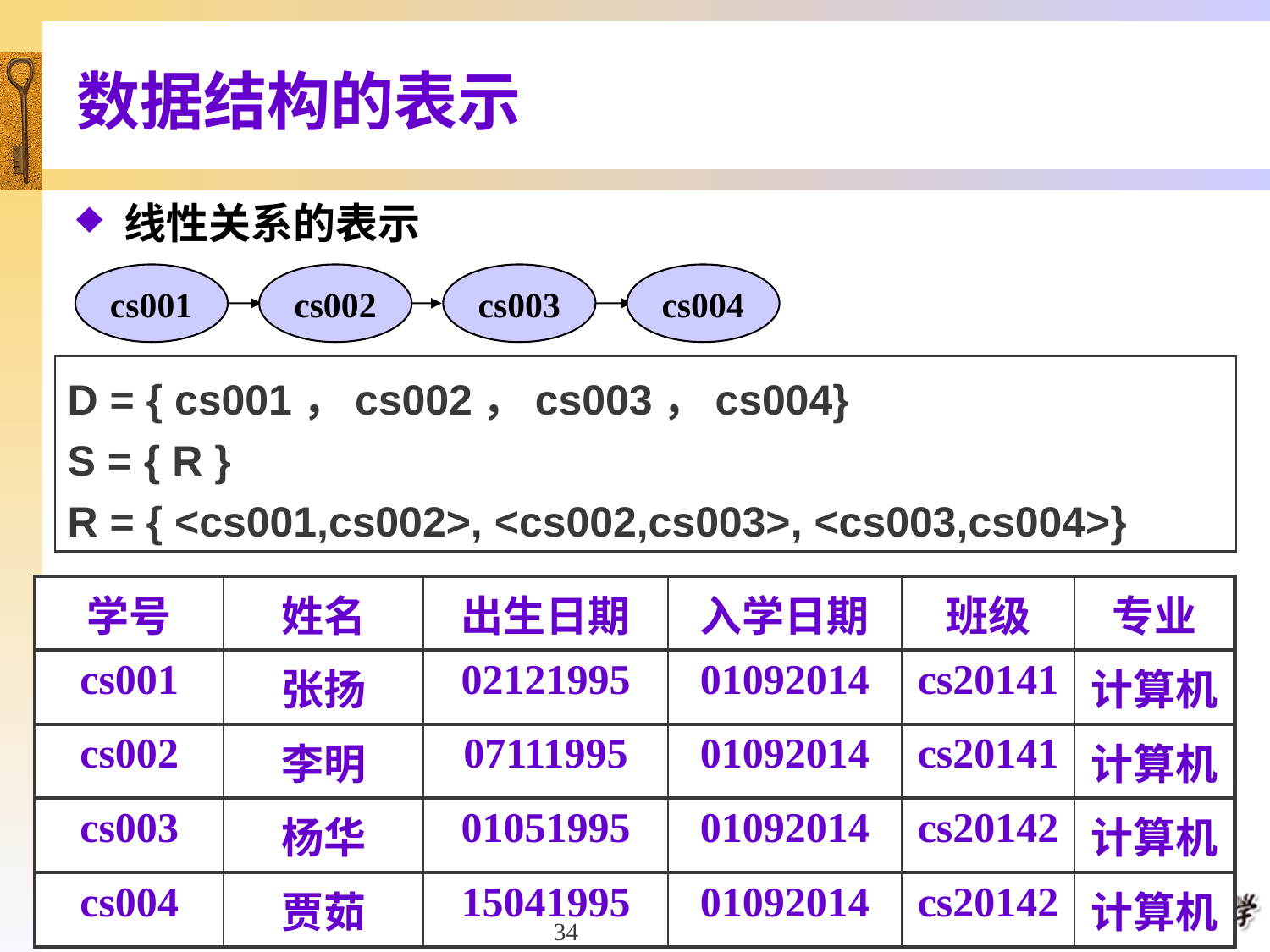

# 数据结构的表示
线性关系的表示
cs001
cs002
cs003
cs004

D = { cs001，cs002，cs003，cs004}
S = { R }
R = { <cs001,cs002>, <cs002,cs003>, <cs003,cs004>}
| 学号 | 姓名 | 出生日期 | 入学日期 | 班级 | 专业 |
| --- | --- | --- | --- | --- | --- |
| cs001 | 张扬 | 02121995 | 01092014 | cs20141 | 计算机 |
| cs002 | 李明 | 07111995 | 01092014 | cs20141 | 计算机 |
| cs003 | 杨华 | 01051995 | 01092014 | cs20142 | 计算机 |
| cs004 | 贾茹 | 15041995 | 01092014 | cs20142 | 计算机 |
34